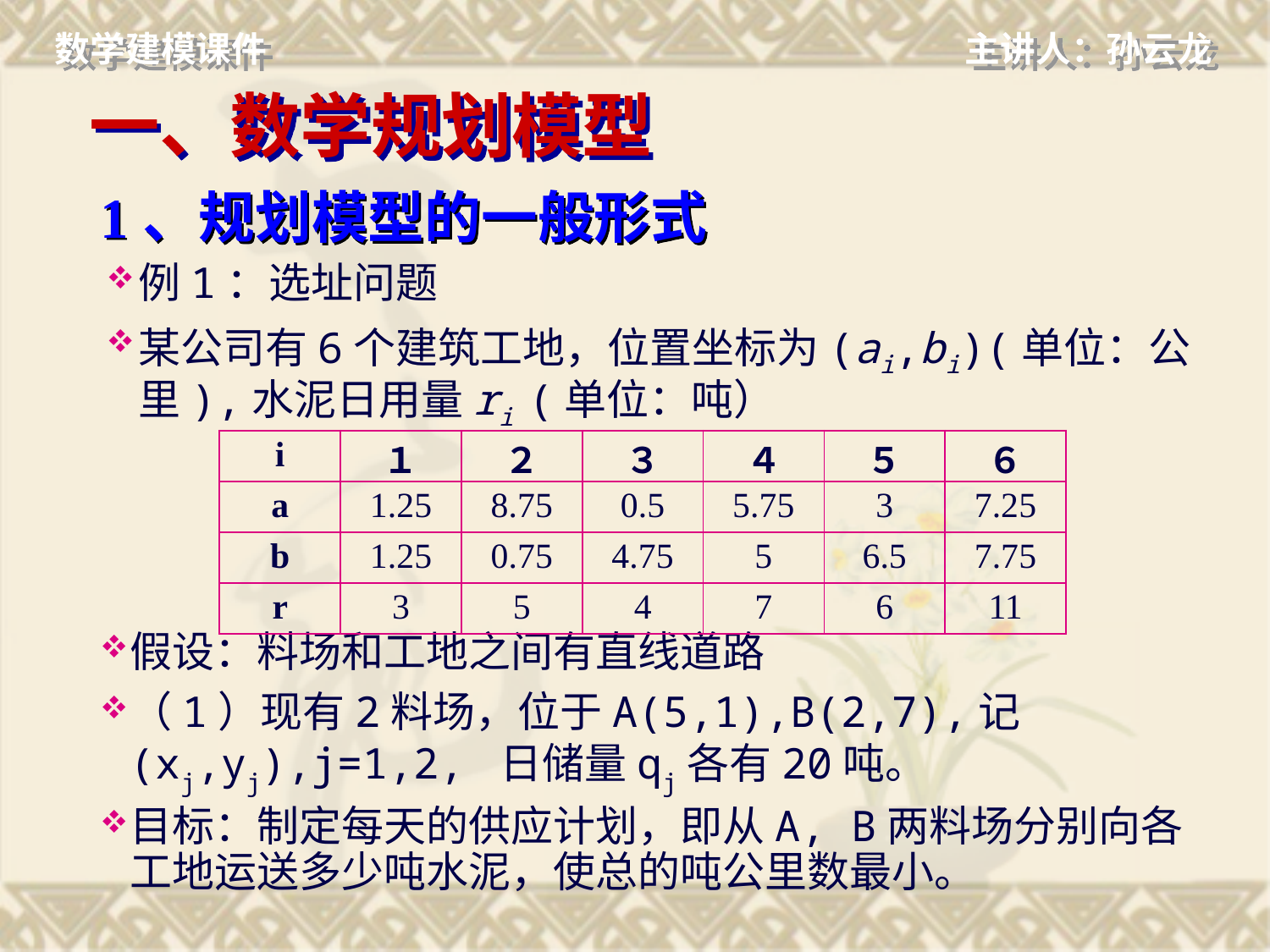

# 一、数学规划模型
1、规划模型的一般形式
例1：选址问题
某公司有6个建筑工地，位置坐标为(ai,bi)(单位：公里),水泥日用量ri (单位：吨）
| i | １ | ２ | ３ | ４ | ５ | ６ |
| --- | --- | --- | --- | --- | --- | --- |
| a | 1.25 | 8.75 | 0.5 | 5.75 | 3 | 7.25 |
| b | 1.25 | 0.75 | 4.75 | 5 | 6.5 | 7.75 |
| r | 3 | 5 | 4 | 7 | 6 | 11 |
假设：料场和工地之间有直线道路
（1）现有2料场，位于A(5,1),B(2,7),记(xj,yj),j=1,2, 日储量qj各有20吨。
目标：制定每天的供应计划，即从A, B两料场分别向各工地运送多少吨水泥，使总的吨公里数最小。